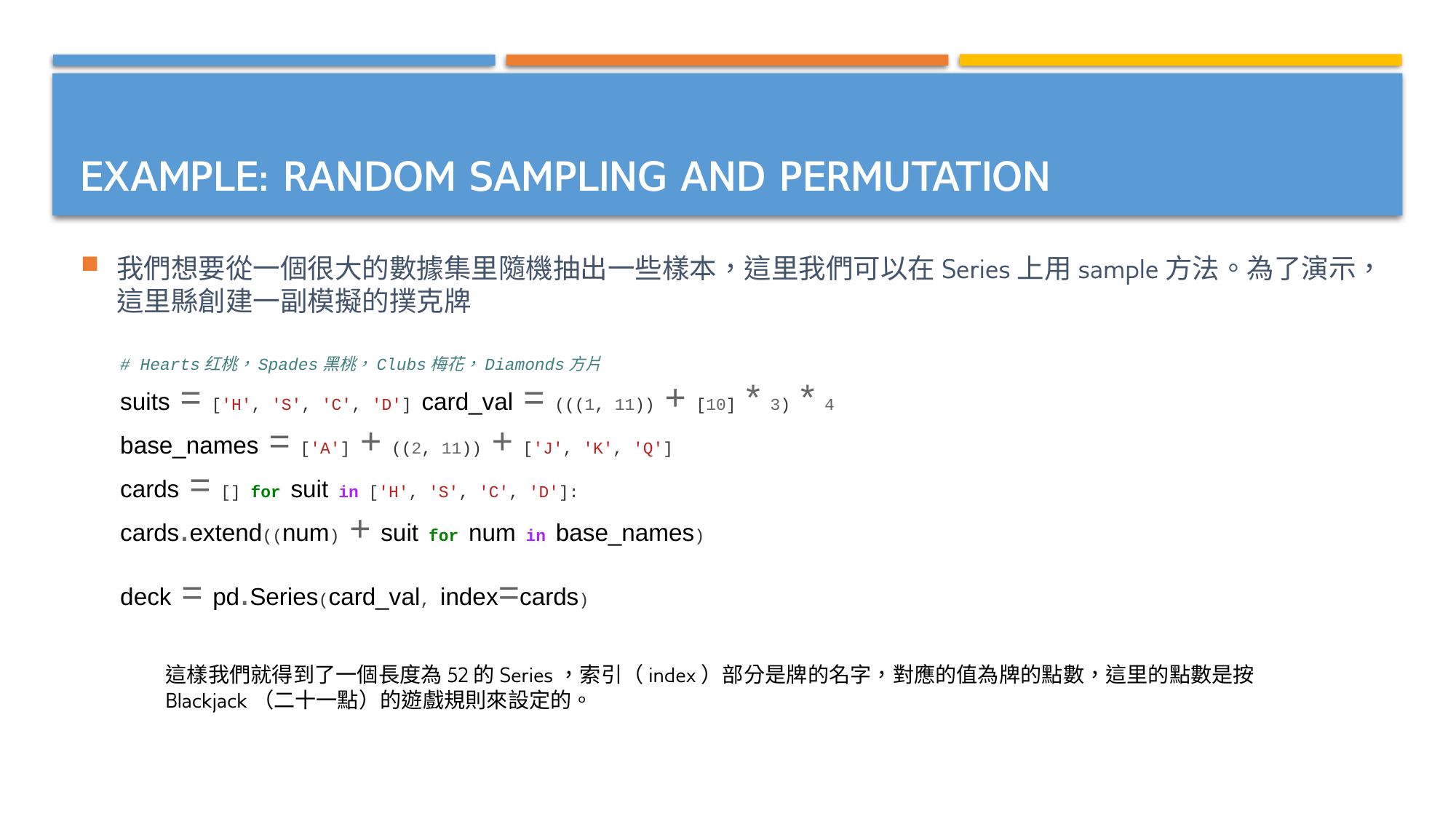

我們想要從一個很大的數據集里隨機抽出一些樣本，這里我們可以在Series上用sample方法。為了演示，這里縣創建一副模擬的撲克牌
# Example: Random Sampling and Permutation
# Hearts红桃，Spades黑桃，Clubs梅花，Diamonds方片
suits = ['H', 'S', 'C', 'D'] card_val = (((1, 11)) + [10] * 3) * 4
base_names = ['A'] + ((2, 11)) + ['J', 'K', 'Q']
cards = [] for suit in ['H', 'S', 'C', 'D']:
cards.extend((num) + suit for num in base_names)

deck = pd.Series(card_val, index=cards)
這樣我們就得到了一個長度為52的Series，索引（index）部分是牌的名字，對應的值為牌的點數，這里的點數是按Blackjack（二十一點）的遊戲規則來設定的。